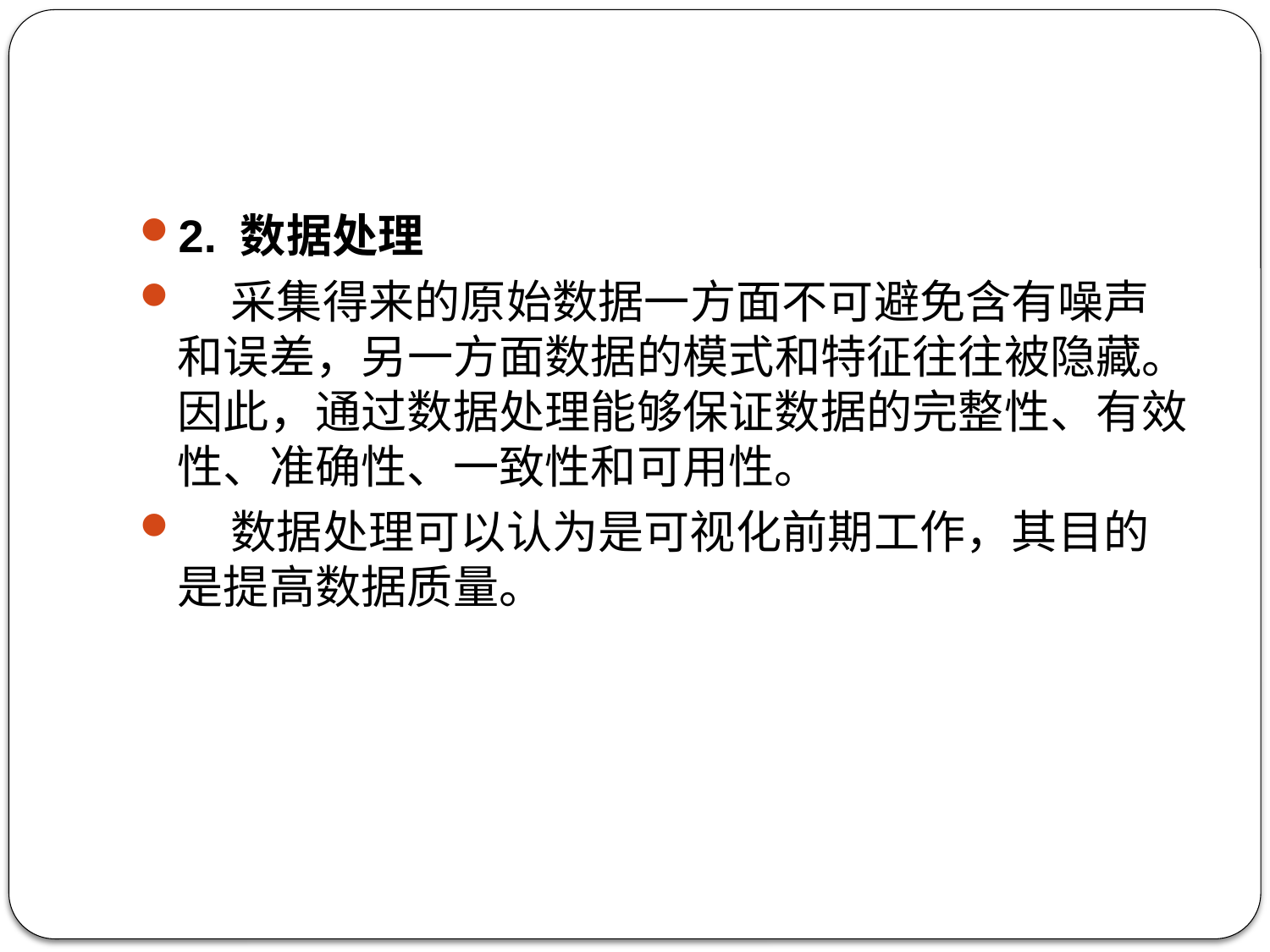

#
2. 数据处理
    采集得来的原始数据一方面不可避免含有噪声和误差，另一方面数据的模式和特征往往被隐藏。因此，通过数据处理能够保证数据的完整性、有效性、准确性、一致性和可用性。
    数据处理可以认为是可视化前期工作，其目的是提高数据质量。